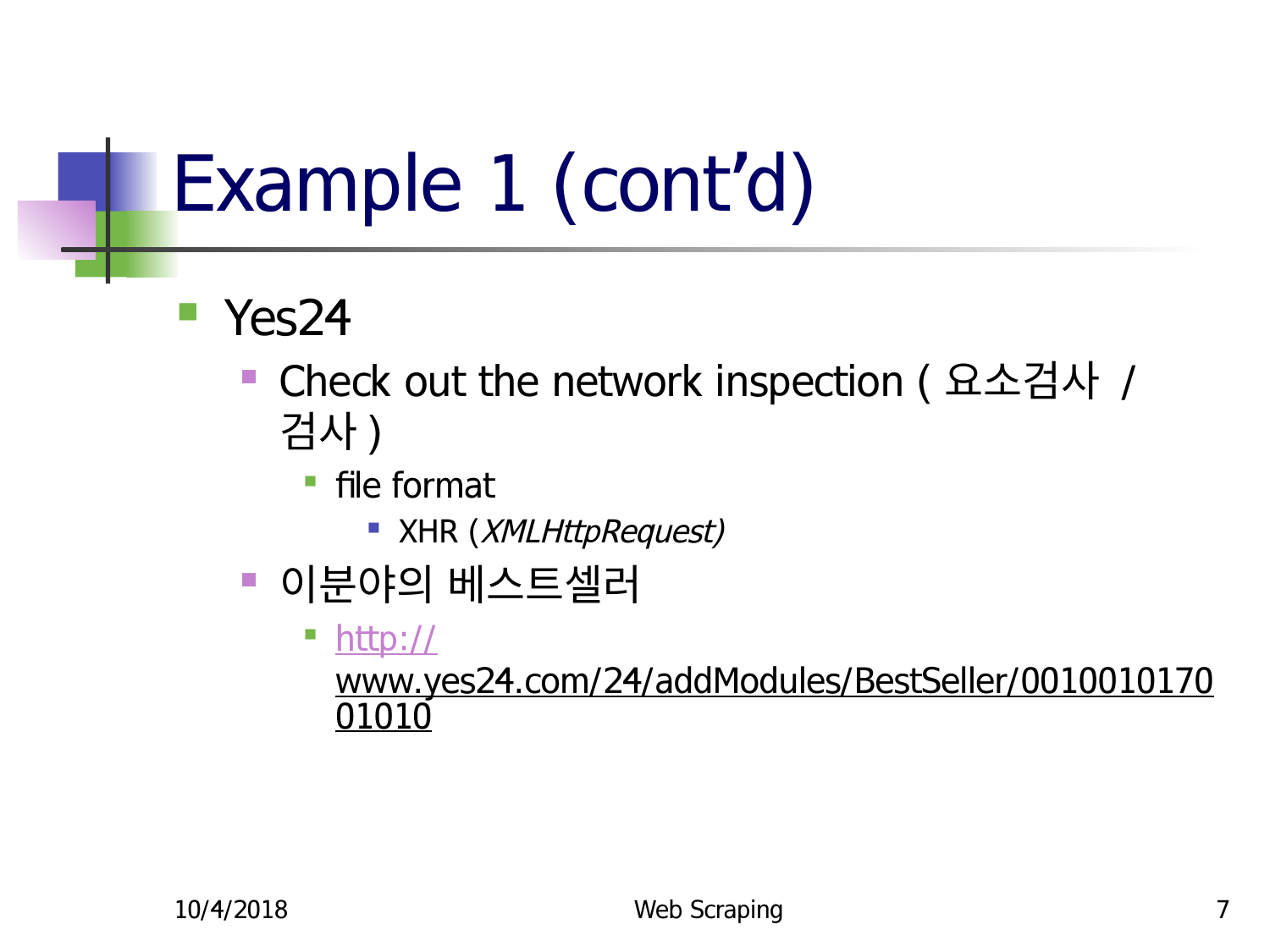

# Example 1 (cont’d)
Yes24
Check out the network inspection (요소검사 / 검사)
file format
XHR (XMLHttpRequest)
이분야의 베스트셀러
http://www.yes24.com/24/addModules/BestSeller/001001017001010
10/4/2018
Web Scraping
7